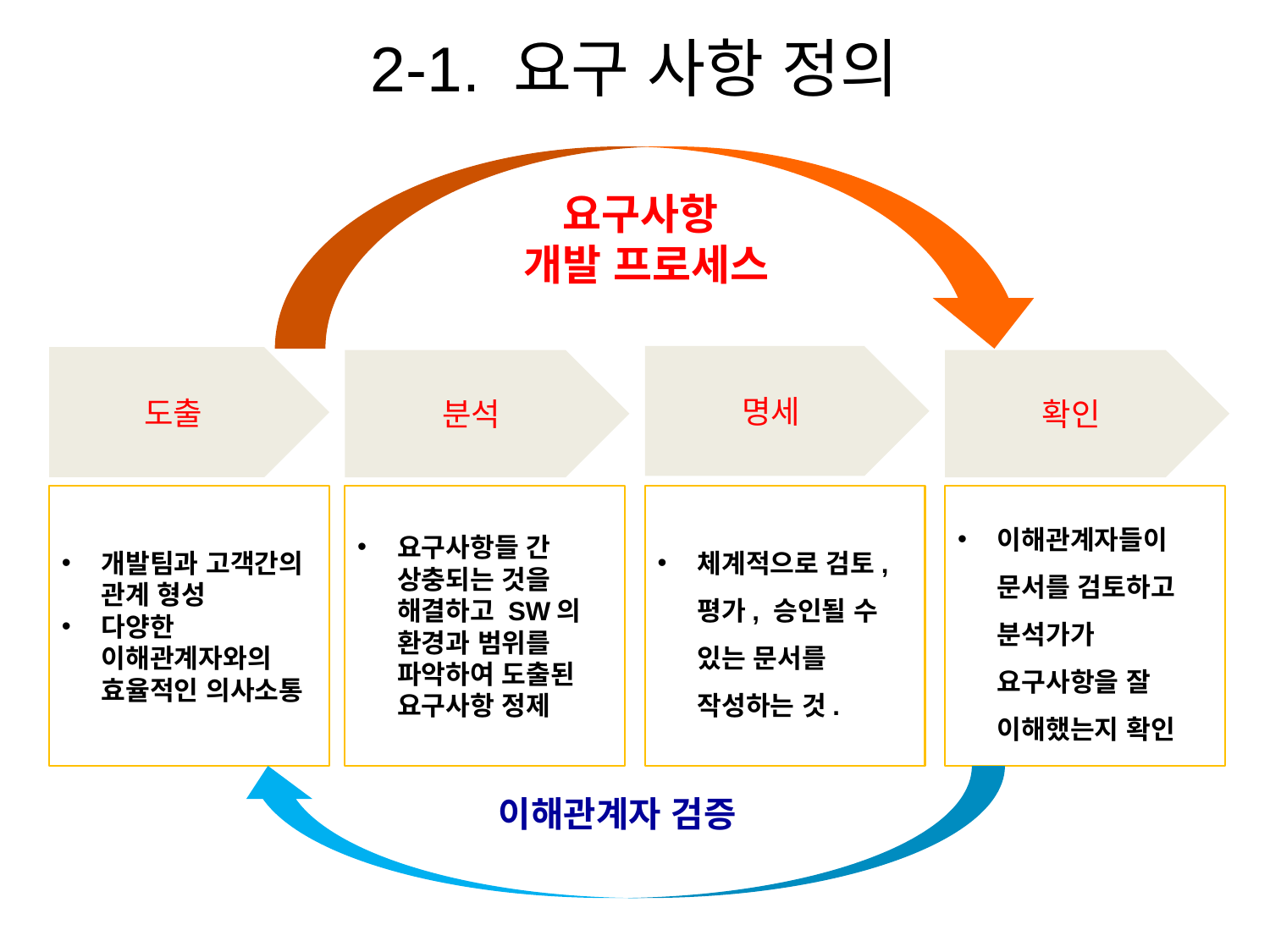

# 2-1. 요구 사항 정의

요구사항
개발 프로세스
명세
도출
분석
확인
개발팀과 고객간의 관계 형성
다양한 이해관계자와의 효율적인 의사소통
요구사항들 간 상충되는 것을 해결하고 SW의 환경과 범위를 파악하여 도출된 요구사항 정제
체계적으로 검토, 평가, 승인될 수 있는 문서를 작성하는 것.
이해관계자들이 문서를 검토하고 분석가가 요구사항을 잘 이해했는지 확인

이해관계자 검증